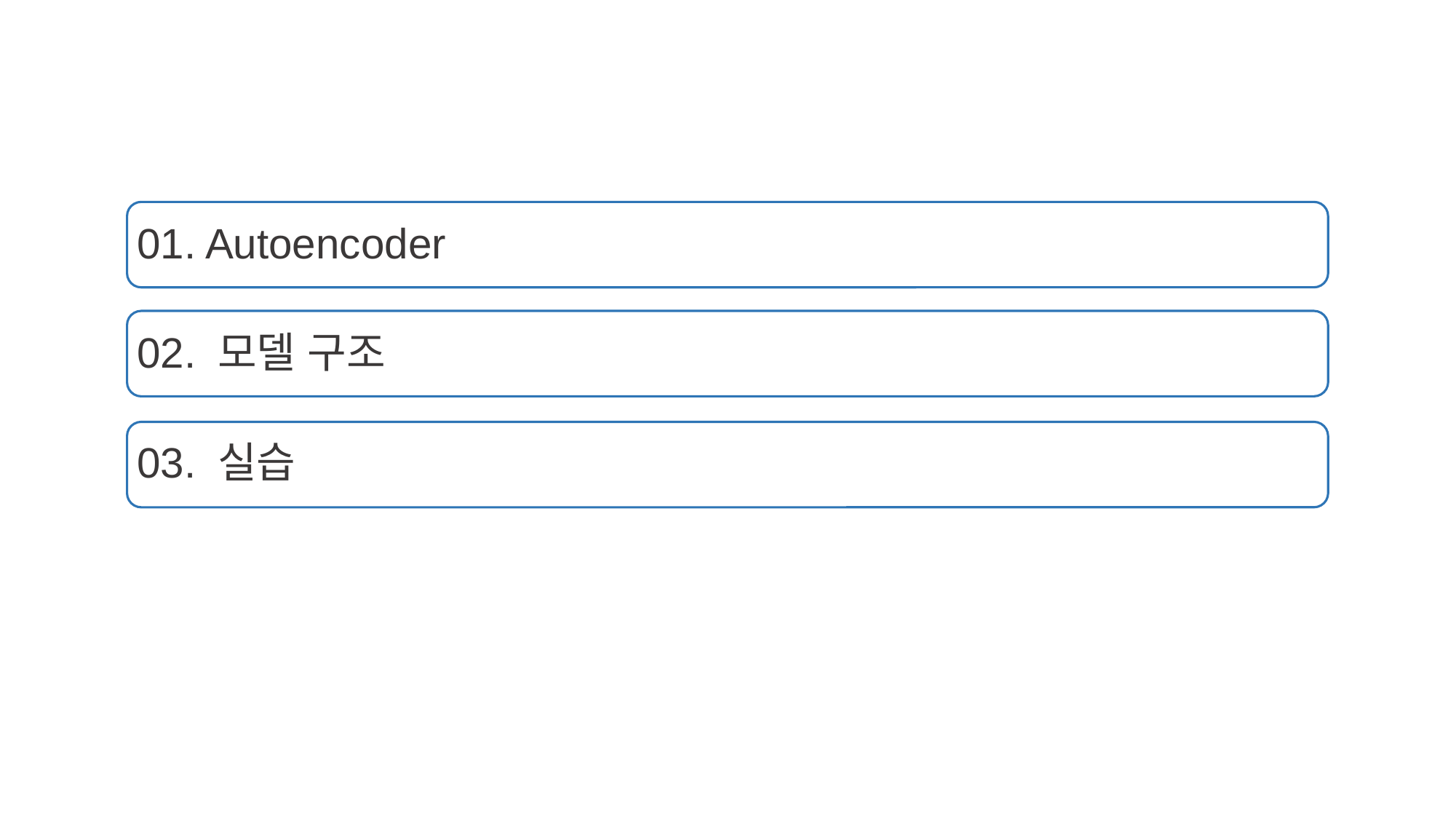

01. Autoencoder
02. 모델 구조
03. 실습